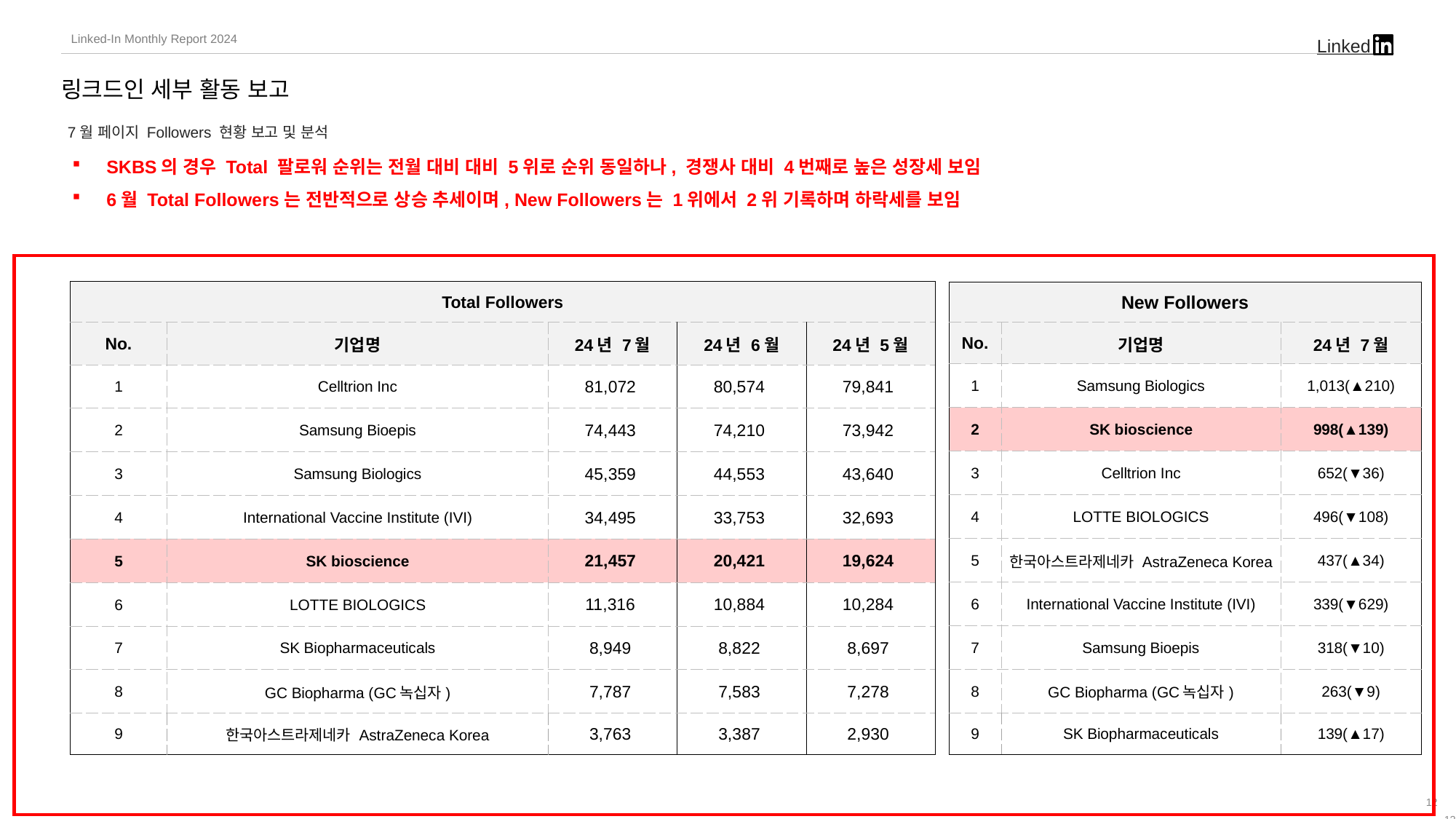

링크드인 세부 활동 보고
7월 페이지 Followers 현황 보고 및 분석
SKBS의 경우 Total 팔로워 순위는 전월 대비 대비 5위로 순위 동일하나, 경쟁사 대비 4번째로 높은 성장세 보임
6월 Total Followers는 전반적으로 상승 추세이며, New Followers는 1위에서 2위 기록하며 하락세를 보임

| Total Followers |  |  |  |  |
| --- | --- | --- | --- | --- |
| No. | 기업명 | 24년 7월 | 24년 6월 | 24년 5월 |
| 1 | Celltrion Inc | 81,072 | 80,574 | 79,841 |
| 2 | Samsung Bioepis | 74,443 | 74,210 | 73,942 |
| 3 | Samsung Biologics | 45,359 | 44,553 | 43,640 |
| 4 | International Vaccine Institute (IVI) | 34,495 | 33,753 | 32,693 |
| 5 | SK bioscience | 21,457 | 20,421 | 19,624 |
| 6 | LOTTE BIOLOGICS | 11,316 | 10,884 | 10,284 |
| 7 | SK Biopharmaceuticals | 8,949 | 8,822 | 8,697 |
| 8 | GC Biopharma (GC녹십자) | 7,787 | 7,583 | 7,278 |
| 9 | 한국아스트라제네카 AstraZeneca Korea | 3,763 | 3,387 | 2,930 |
| New Followers |  |  |
| --- | --- | --- |
| No. | 기업명 | 24년 7월 |
| 1 | Samsung Biologics | 1,013(▲210) |
| 2 | SK bioscience | 998(▲139) |
| 3 | Celltrion Inc | 652(▼36) |
| 4 | LOTTE BIOLOGICS | 496(▼108) |
| 5 | 한국아스트라제네카 AstraZeneca Korea | 437(▲34) |
| 6 | International Vaccine Institute (IVI) | 339(▼629) |
| 7 | Samsung Bioepis | 318(▼10) |
| 8 | GC Biopharma (GC녹십자) | 263(▼9) |
| 9 | SK Biopharmaceuticals | 139(▲17) |
12
12